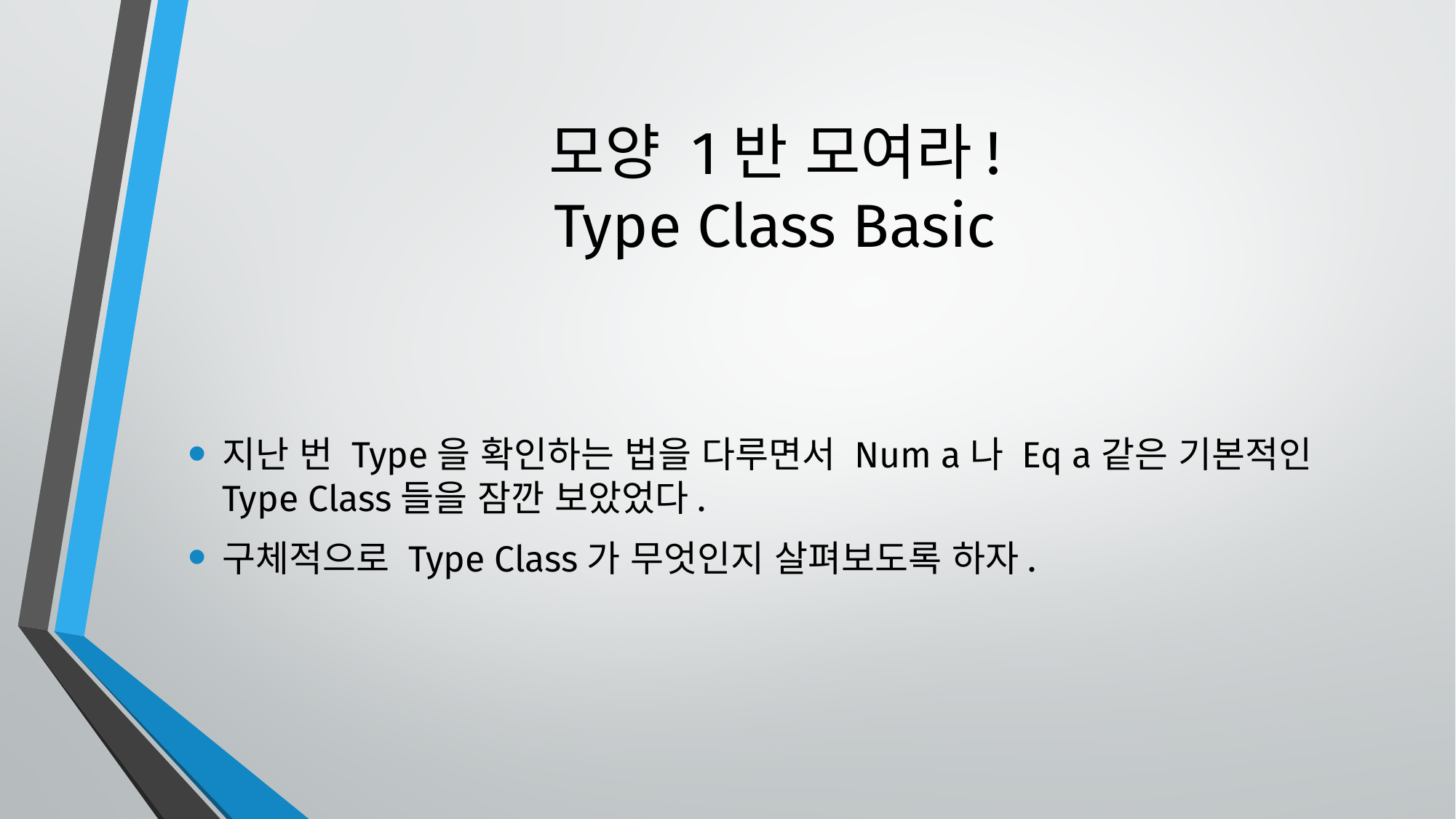

# 모양 1반 모여라! Type Class Basic
지난 번 Type을 확인하는 법을 다루면서 Num a나 Eq a같은 기본적인 Type Class들을 잠깐 보았었다.
구체적으로 Type Class가 무엇인지 살펴보도록 하자.